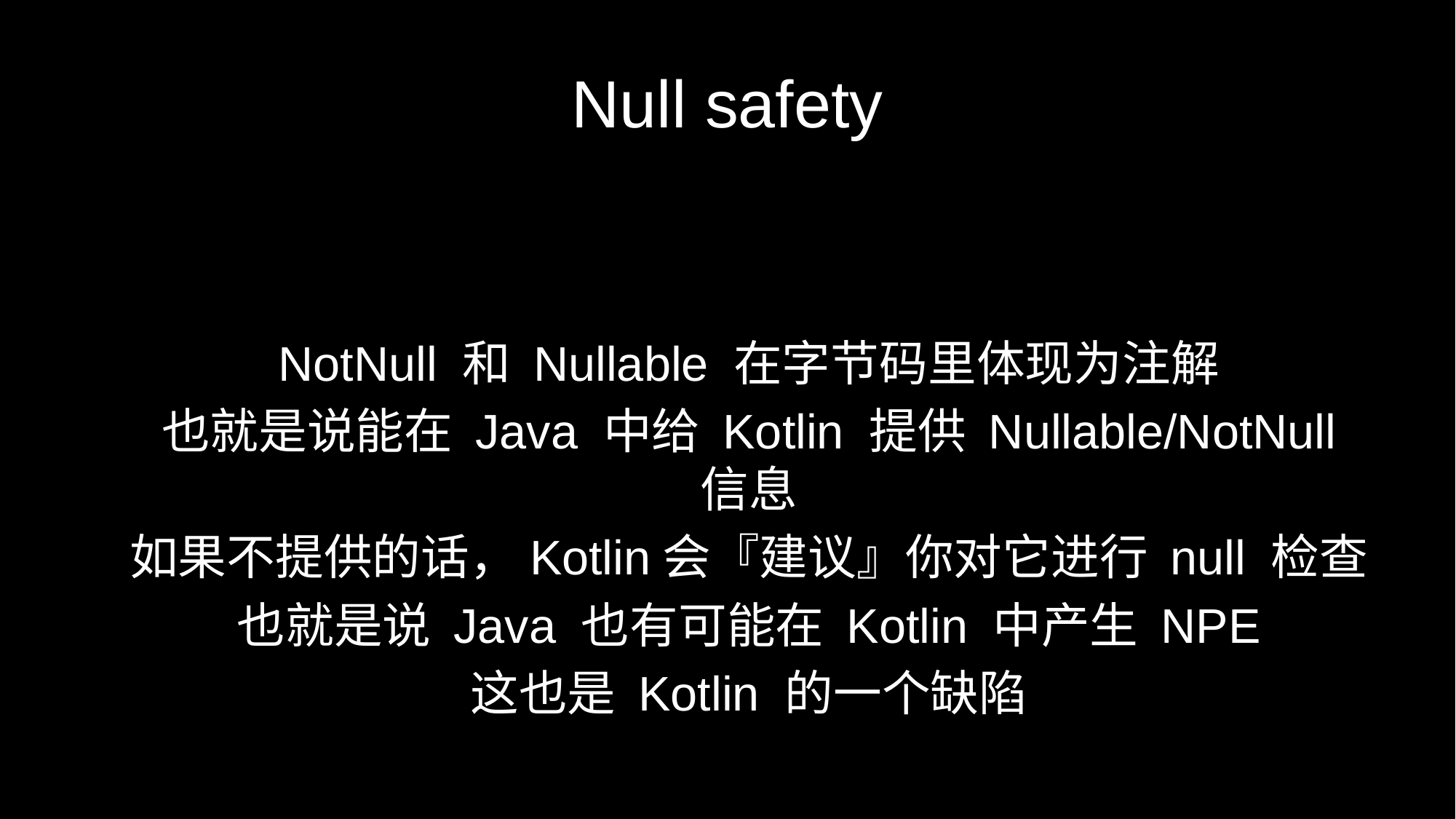

# Null safety
NotNull 和 Nullable 在字节码里体现为注解
也就是说能在 Java 中给 Kotlin 提供 Nullable/NotNull 信息
如果不提供的话，Kotlin会『建议』你对它进行 null 检查
也就是说 Java 也有可能在 Kotlin 中产生 NPE
这也是 Kotlin 的一个缺陷